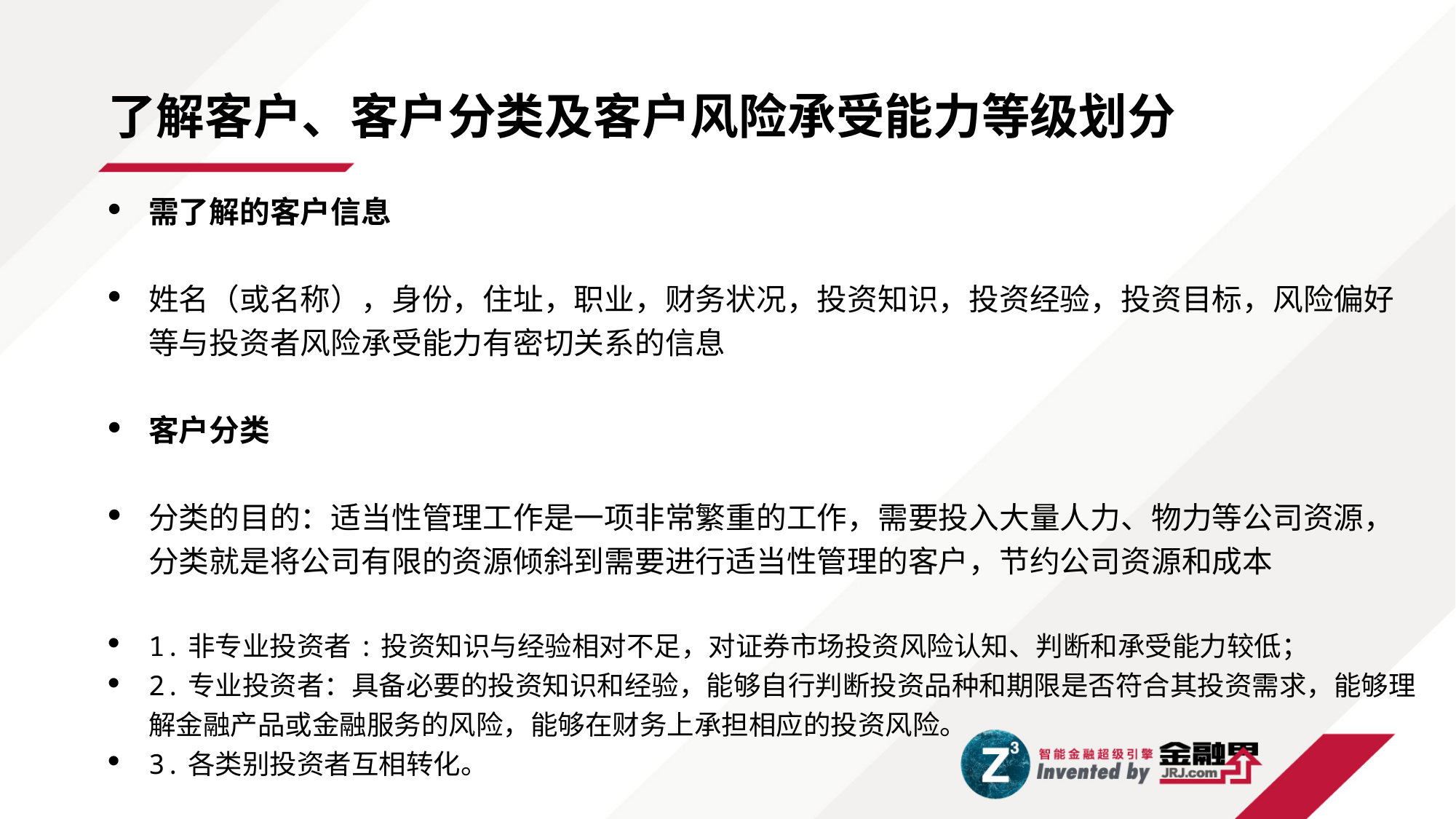

了解客户、客户分类及客户风险承受能力等级划分
需了解的客户信息

姓名（或名称），身份，住址，职业，财务状况，投资知识，投资经验，投资目标，风险偏好等与投资者风险承受能力有密切关系的信息

客户分类

分类的目的：适当性管理工作是一项非常繁重的工作，需要投入大量人力、物力等公司资源，分类就是将公司有限的资源倾斜到需要进行适当性管理的客户，节约公司资源和成本

1.非专业投资者:投资知识与经验相对不足，对证券市场投资风险认知、判断和承受能力较低；
2.专业投资者：具备必要的投资知识和经验，能够自行判断投资品种和期限是否符合其投资需求，能够理解金融产品或金融服务的风险，能够在财务上承担相应的投资风险。
3.各类别投资者互相转化。